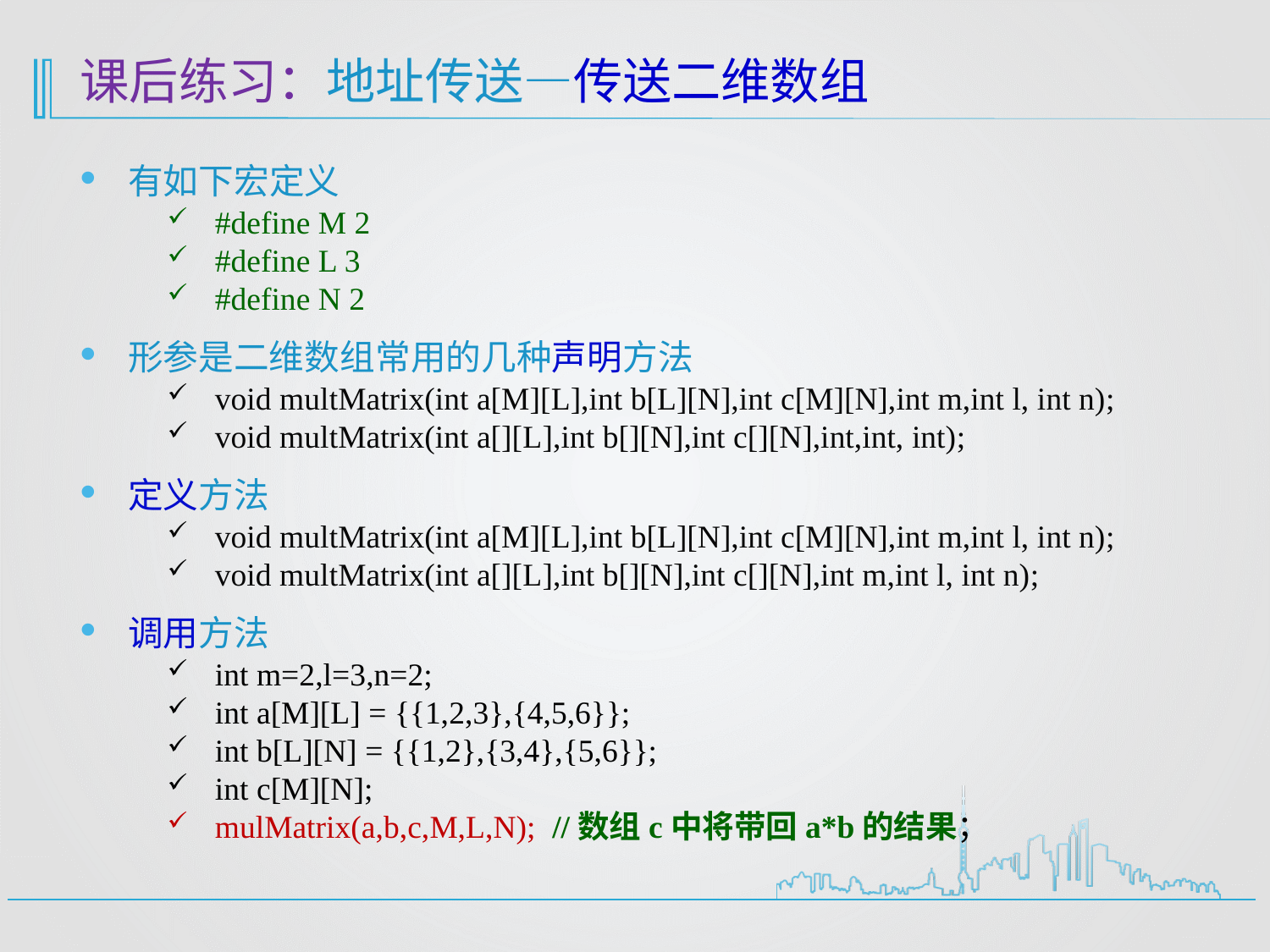

# 课后练习：地址传送—传送二维数组
有如下宏定义
#define M 2
#define L 3
#define N 2
形参是二维数组常用的几种声明方法
void multMatrix(int a[M][L],int b[L][N],int c[M][N],int m,int l, int n);
void multMatrix(int a[][L],int b[][N],int c[][N],int,int, int);
定义方法
void multMatrix(int a[M][L],int b[L][N],int c[M][N],int m,int l, int n);
void multMatrix(int a[][L],int b[][N],int c[][N],int m,int l, int n);
调用方法
int m=2,l=3,n=2;
int a[M][L] = {{1,2,3},{4,5,6}};
int b[L][N] = {{1,2},{3,4},{5,6}};
int c[M][N];
mulMatrix(a,b,c,M,L,N);  //数组c中将带回a*b的结果；